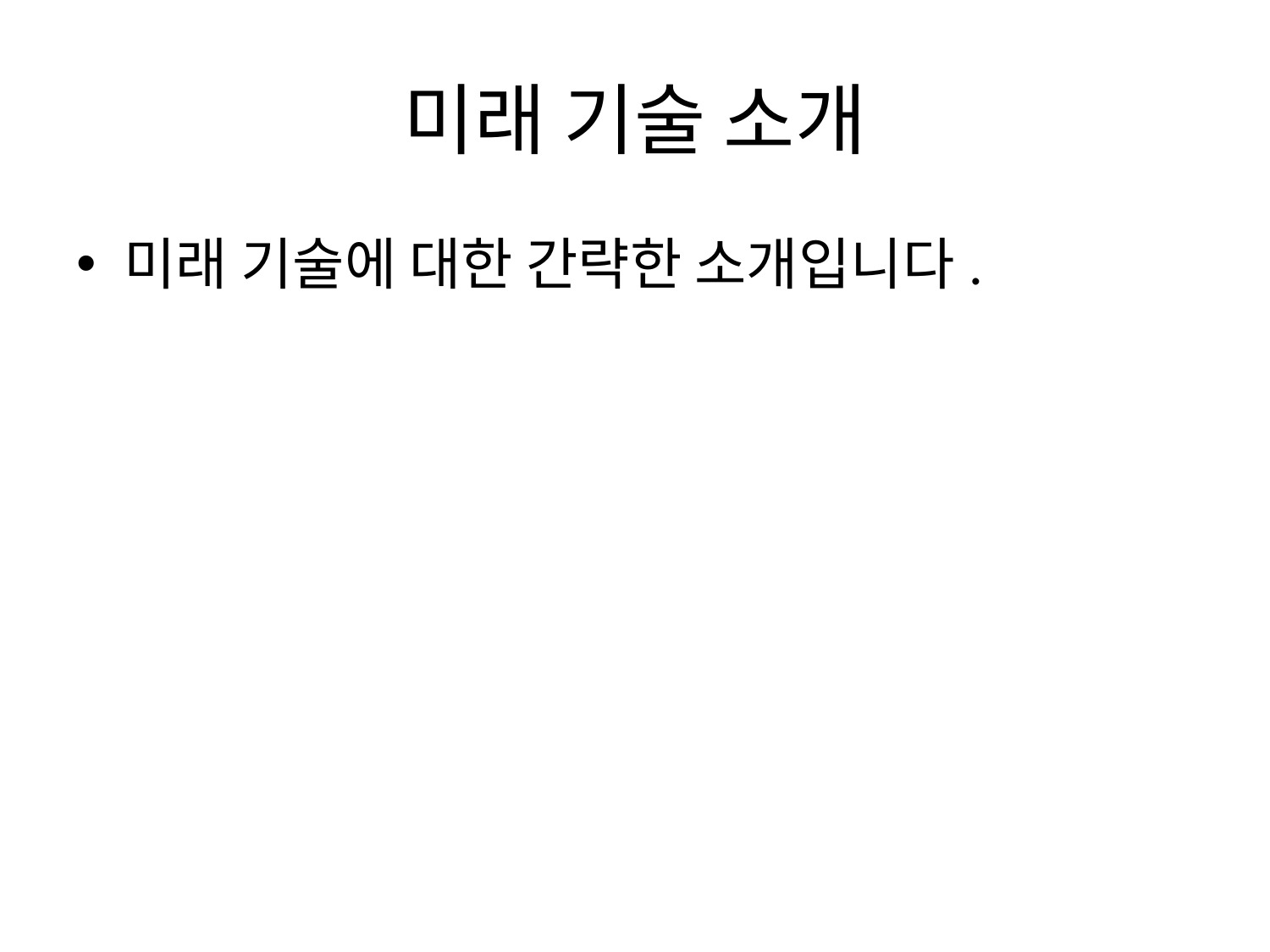

# 미래 기술 소개
미래 기술에 대한 간략한 소개입니다.